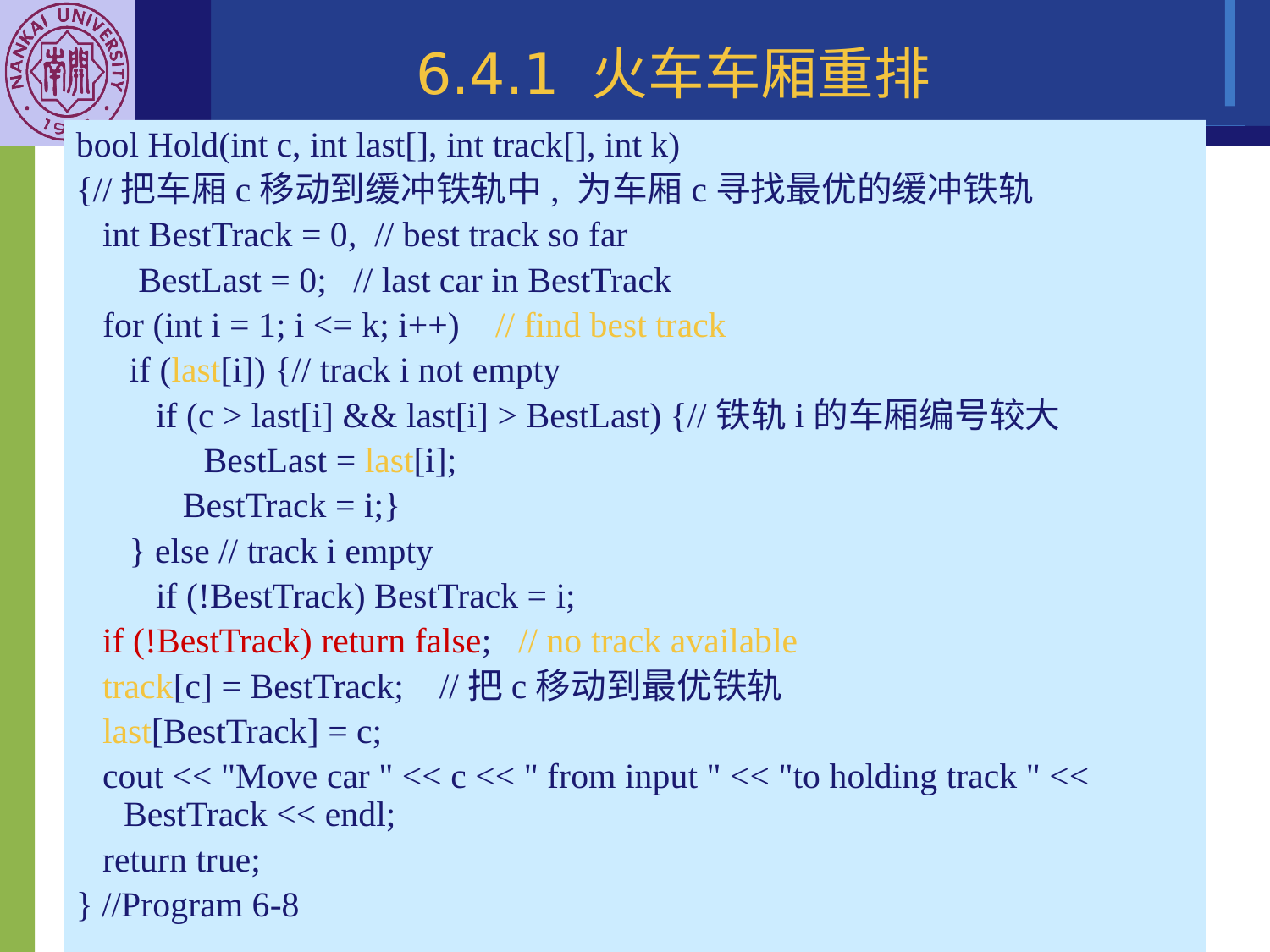

# 6.4.1 火车车厢重排
bool Hold(int c, int last[], int track[], int k)
{//把车厢c移动到缓冲铁轨中, 为车厢c寻找最优的缓冲铁轨
   int BestTrack = 0,  // best track so far
       BestLast = 0;   // last car in BestTrack
   for (int i = 1; i <= k; i++)    // find best track
      if (last[i]) {// track i not empty
         if (c > last[i] && last[i] > BestLast) {//铁轨i的车厢编号较大
   	         BestLast = last[i];
            BestTrack = i;}
      } else // track i empty
         if (!BestTrack) BestTrack = i;
   if (!BestTrack) return false;   // no track available
   track[c] = BestTrack;    //把c移动到最优铁轨
   last[BestTrack] = c;
   cout << "Move car " << c << " from input " << "to holding track " << BestTrack << endl;
   return true;
} //Program 6-8
28